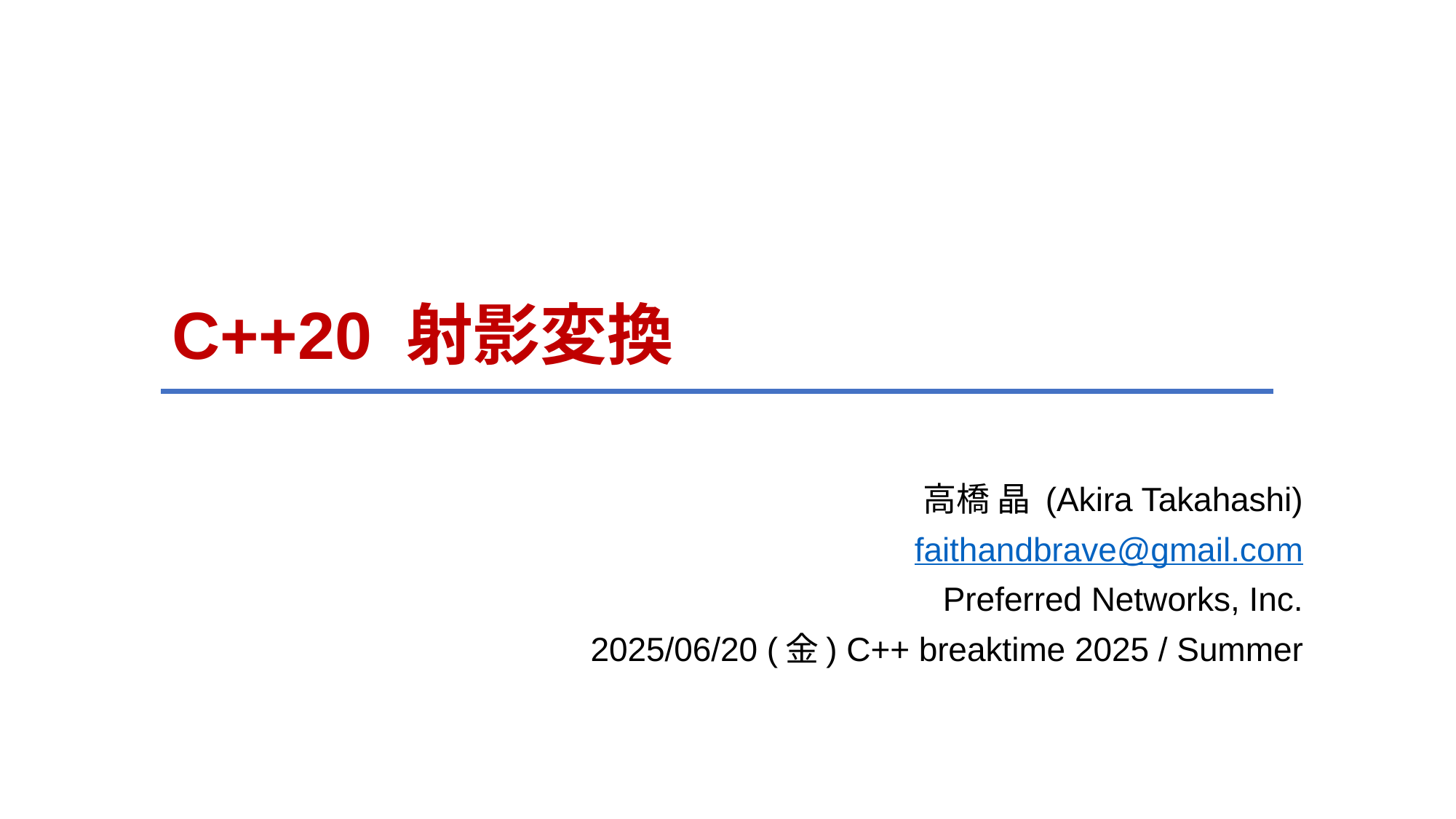

# C++20 射影変換
高橋 晶 (Akira Takahashi)
faithandbrave@gmail.com
Preferred Networks, Inc.
2025/06/20 (金) C++ breaktime 2025 / Summer